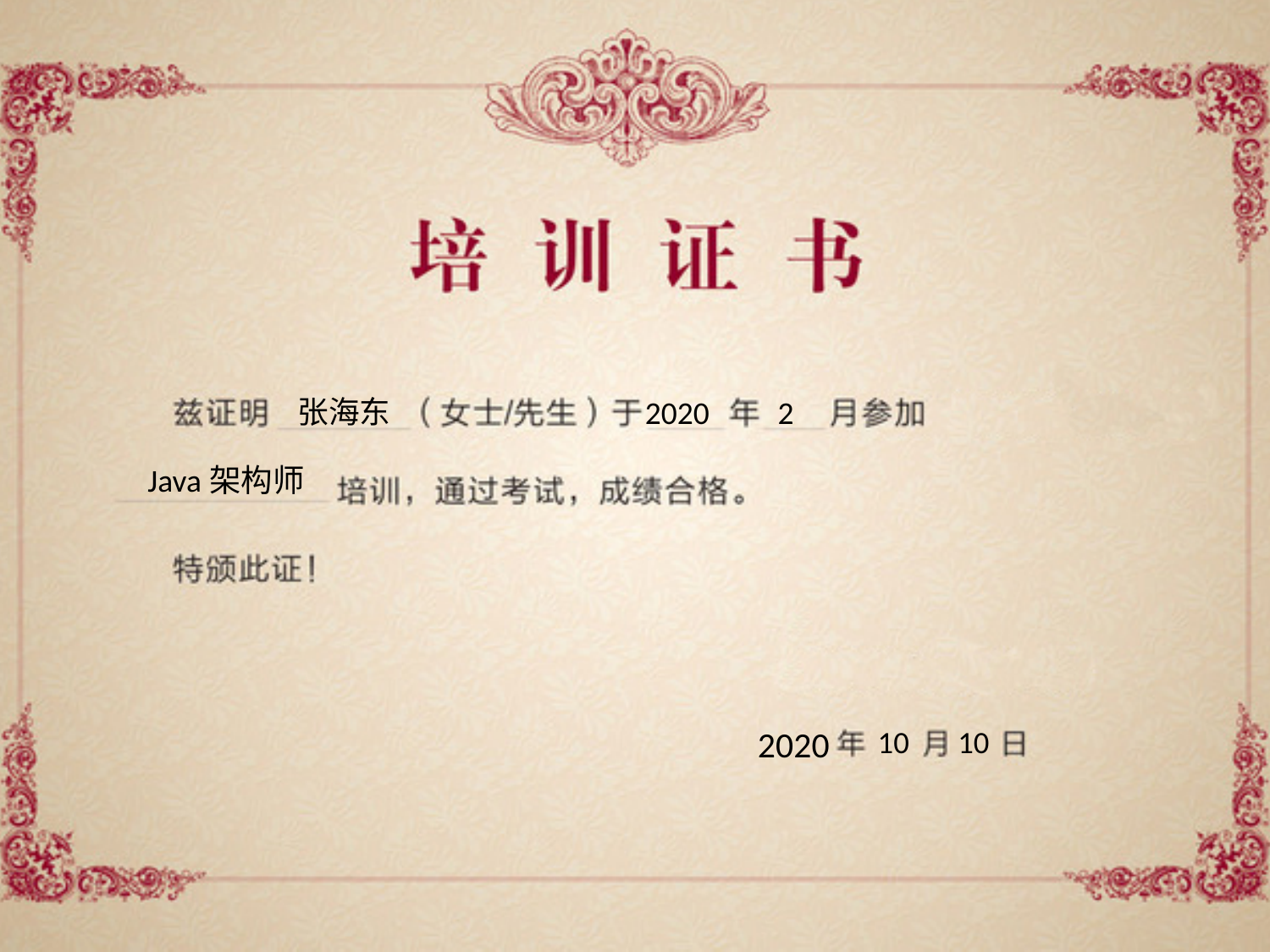

张海东
2020
2
Java架构师
2020
10
10